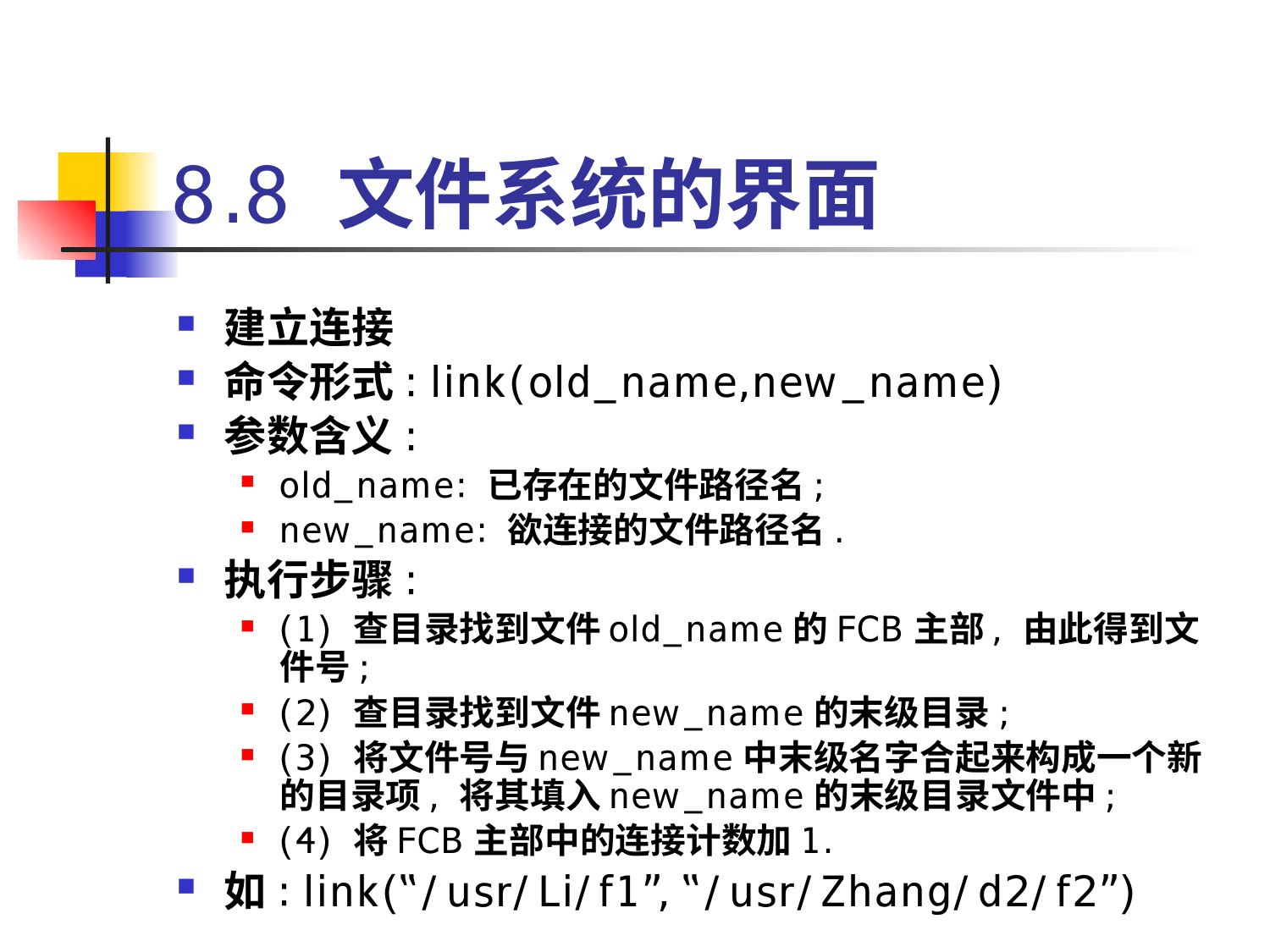

# 8.8 文件系统的界面
建立连接
命令形式: link(old_name,new_name)
参数含义:
old_name: 已存在的文件路径名;
new_name: 欲连接的文件路径名.
执行步骤:
(1) 查目录找到文件old_name的FCB主部, 由此得到文件号;
(2) 查目录找到文件new_name的末级目录;
(3) 将文件号与new_name中末级名字合起来构成一个新的目录项, 将其填入new_name的末级目录文件中;
(4) 将FCB主部中的连接计数加1.
如: link(“/usr/Li/f1”, “/usr/Zhang/d2/f2”)